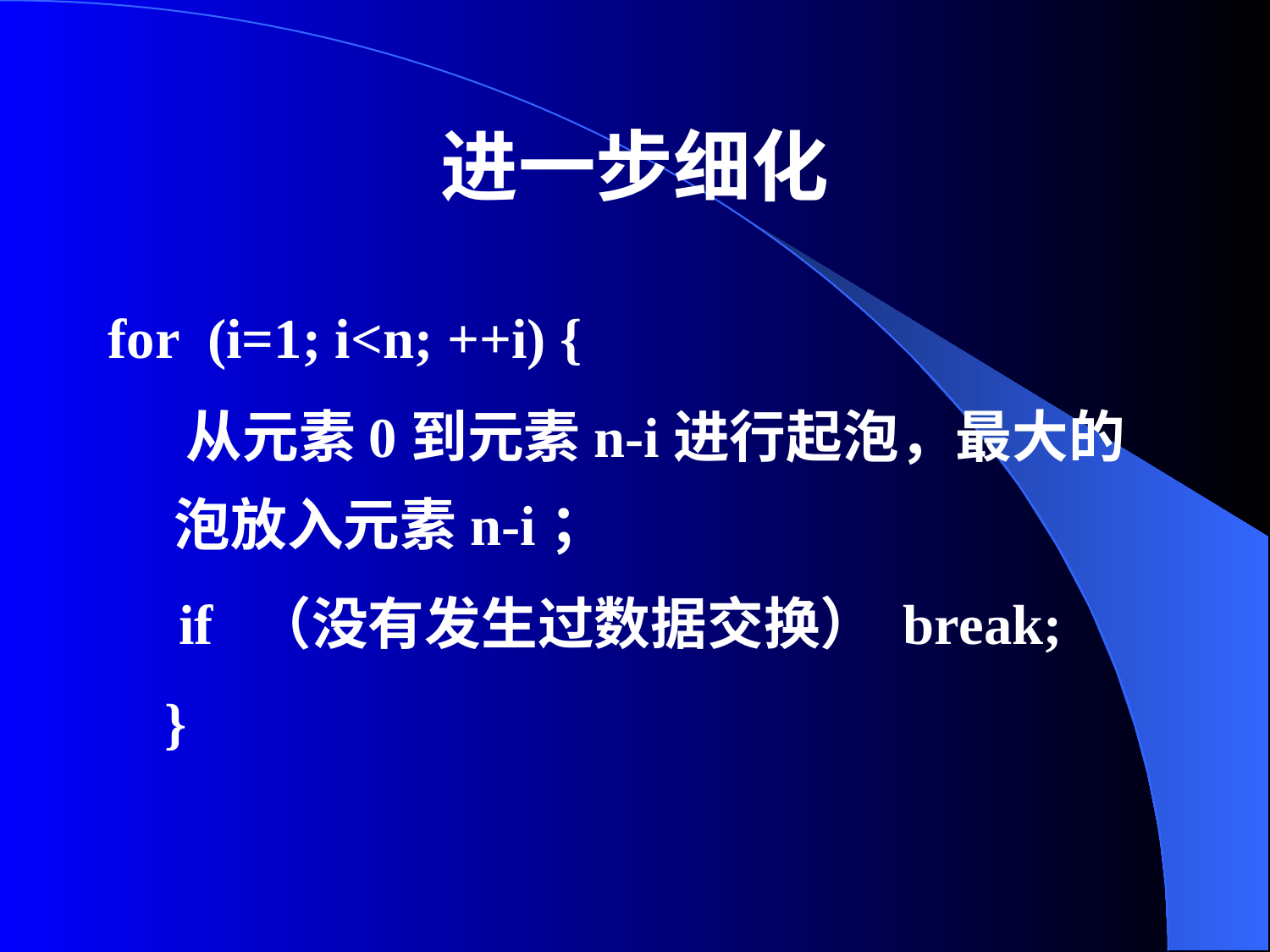

# 进一步细化
for  (i=1; i<n; ++i) {
     从元素0到元素n-i进行起泡，最大的泡放入元素n-i；
     if  （没有发生过数据交换） break;
    }